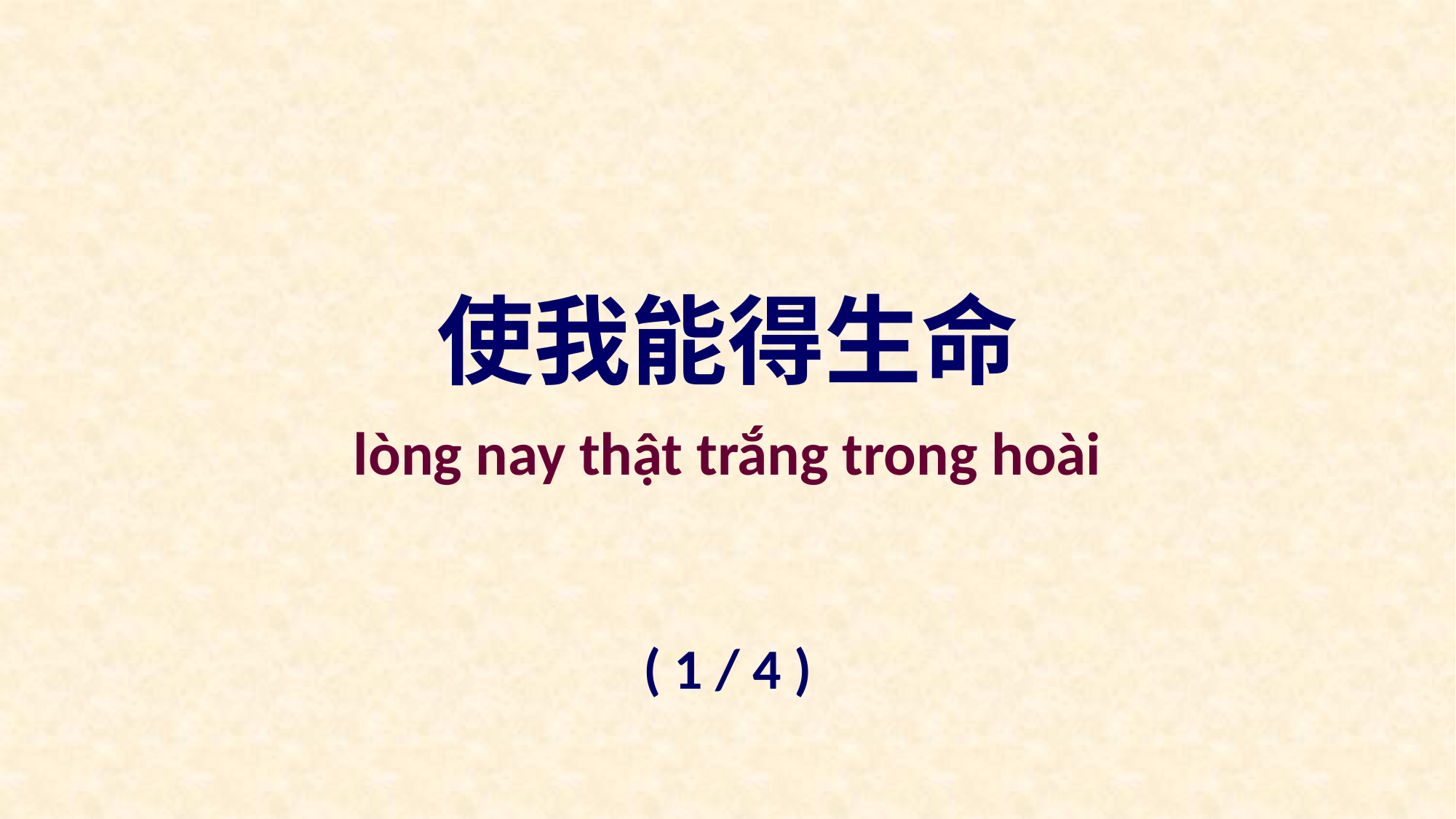

使我能得生命
lòng nay thật trắng trong hoài
( 1 / 4 )